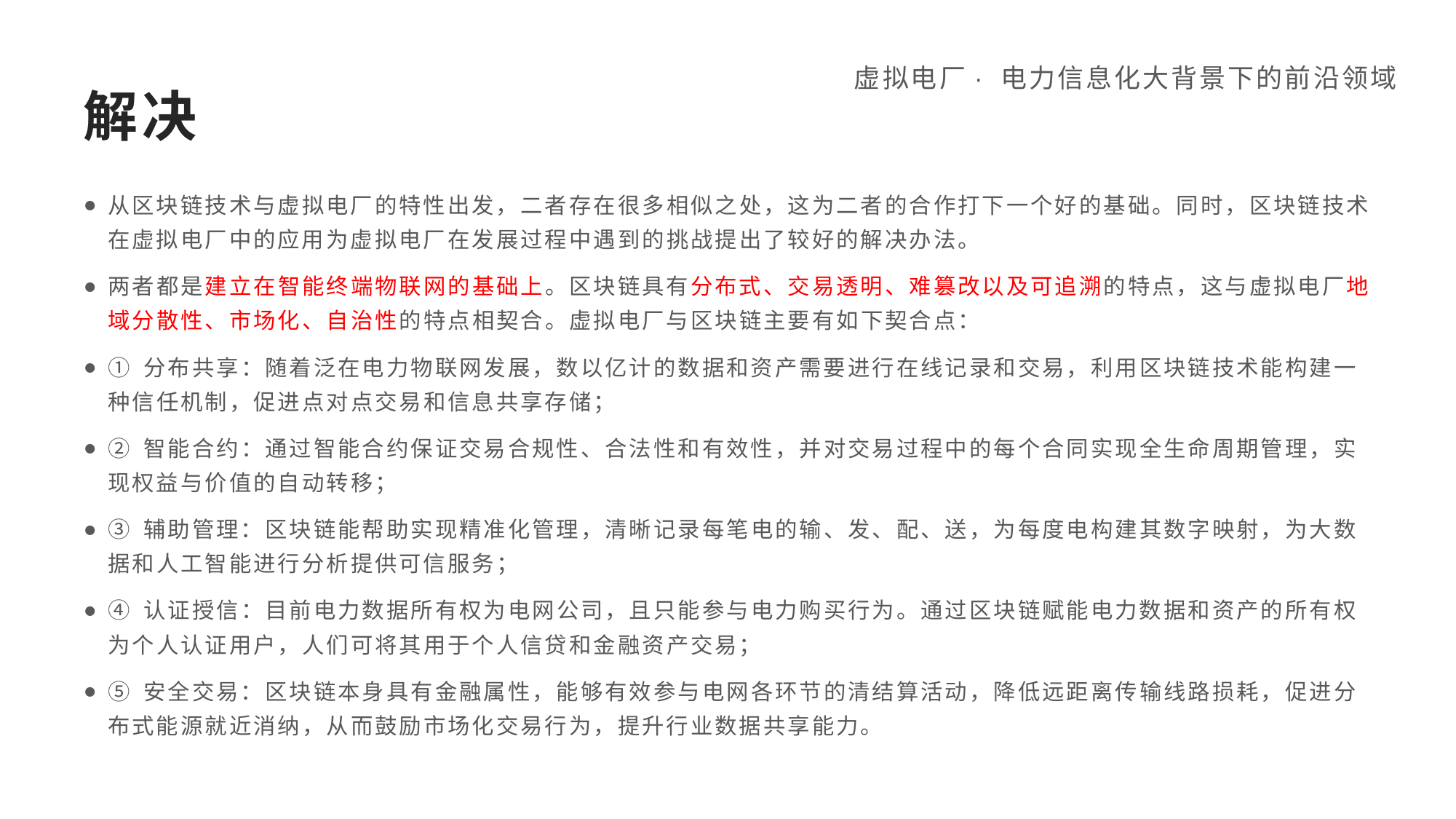

虚拟电厂· 电力信息化大背景下的前沿领域
# 解决
从区块链技术与虚拟电厂的特性出发，二者存在很多相似之处，这为二者的合作打下一个好的基础。同时，区块链技术在虚拟电厂中的应用为虚拟电厂在发展过程中遇到的挑战提出了较好的解决办法。
两者都是建立在智能终端物联网的基础上。区块链具有分布式、交易透明、难篡改以及可追溯的特点，这与虚拟电厂地域分散性、市场化、自治性的特点相契合。虚拟电厂与区块链主要有如下契合点：
① 分布共享：随着泛在电力物联网发展，数以亿计的数据和资产需要进行在线记录和交易，利用区块链技术能构建一种信任机制，促进点对点交易和信息共享存储；
② 智能合约：通过智能合约保证交易合规性、合法性和有效性，并对交易过程中的每个合同实现全生命周期管理，实现权益与价值的自动转移；
③ 辅助管理：区块链能帮助实现精准化管理，清晰记录每笔电的输、发、配、送，为每度电构建其数字映射，为大数据和人工智能进行分析提供可信服务；
④ 认证授信：目前电力数据所有权为电网公司，且只能参与电力购买行为。通过区块链赋能电力数据和资产的所有权为个人认证用户，人们可将其用于个人信贷和金融资产交易；
⑤ 安全交易：区块链本身具有金融属性，能够有效参与电网各环节的清结算活动，降低远距离传输线路损耗，促进分布式能源就近消纳，从而鼓励市场化交易行为，提升行业数据共享能力。